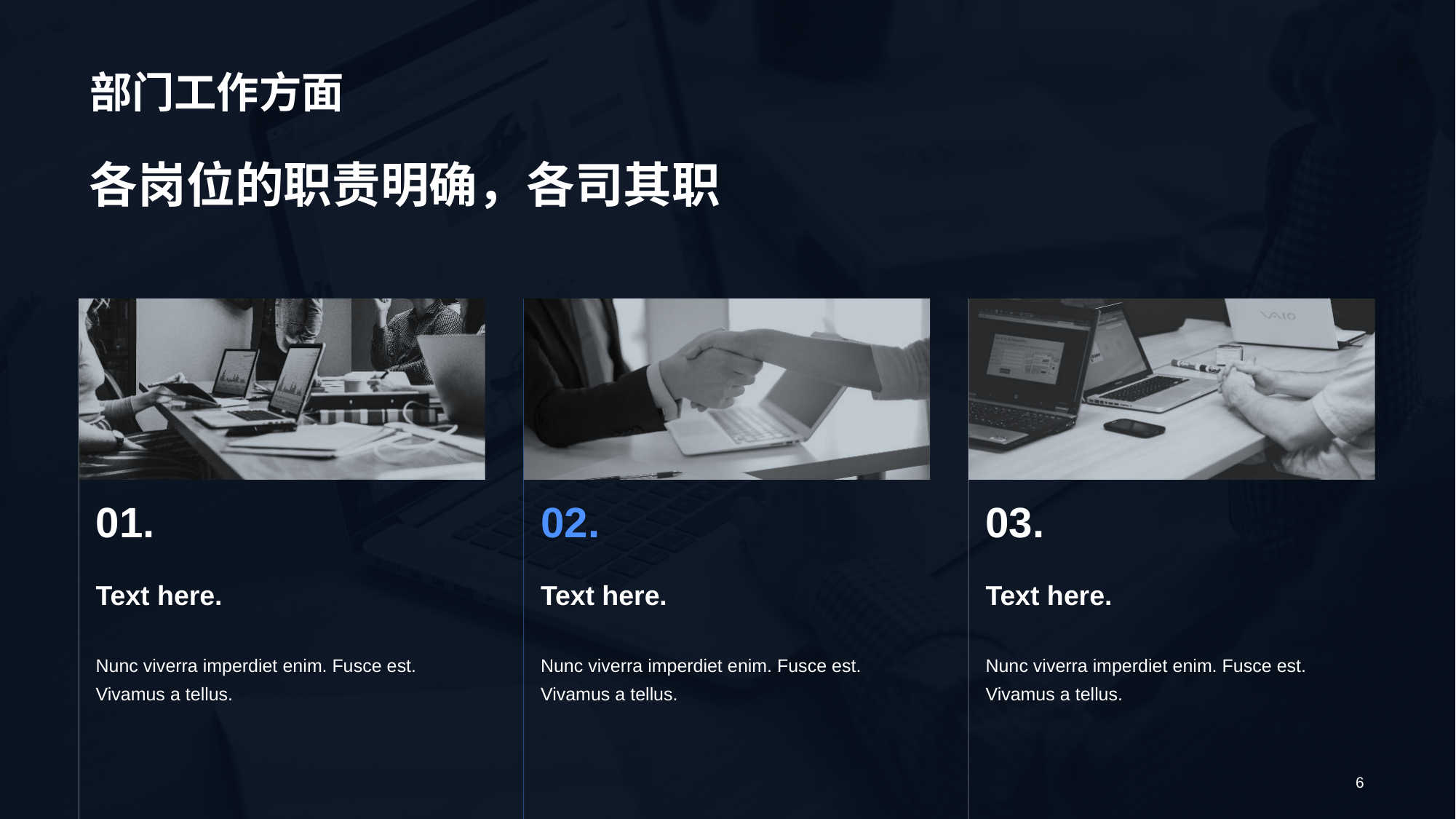

# 部门工作方面
各岗位的职责明确，各司其职

01.
Text here.
Nunc viverra imperdiet enim. Fusce est. Vivamus a tellus.

02.
Text here.
Nunc viverra imperdiet enim. Fusce est. Vivamus a tellus.

03.
Text here.
Nunc viverra imperdiet enim. Fusce est. Vivamus a tellus.
6